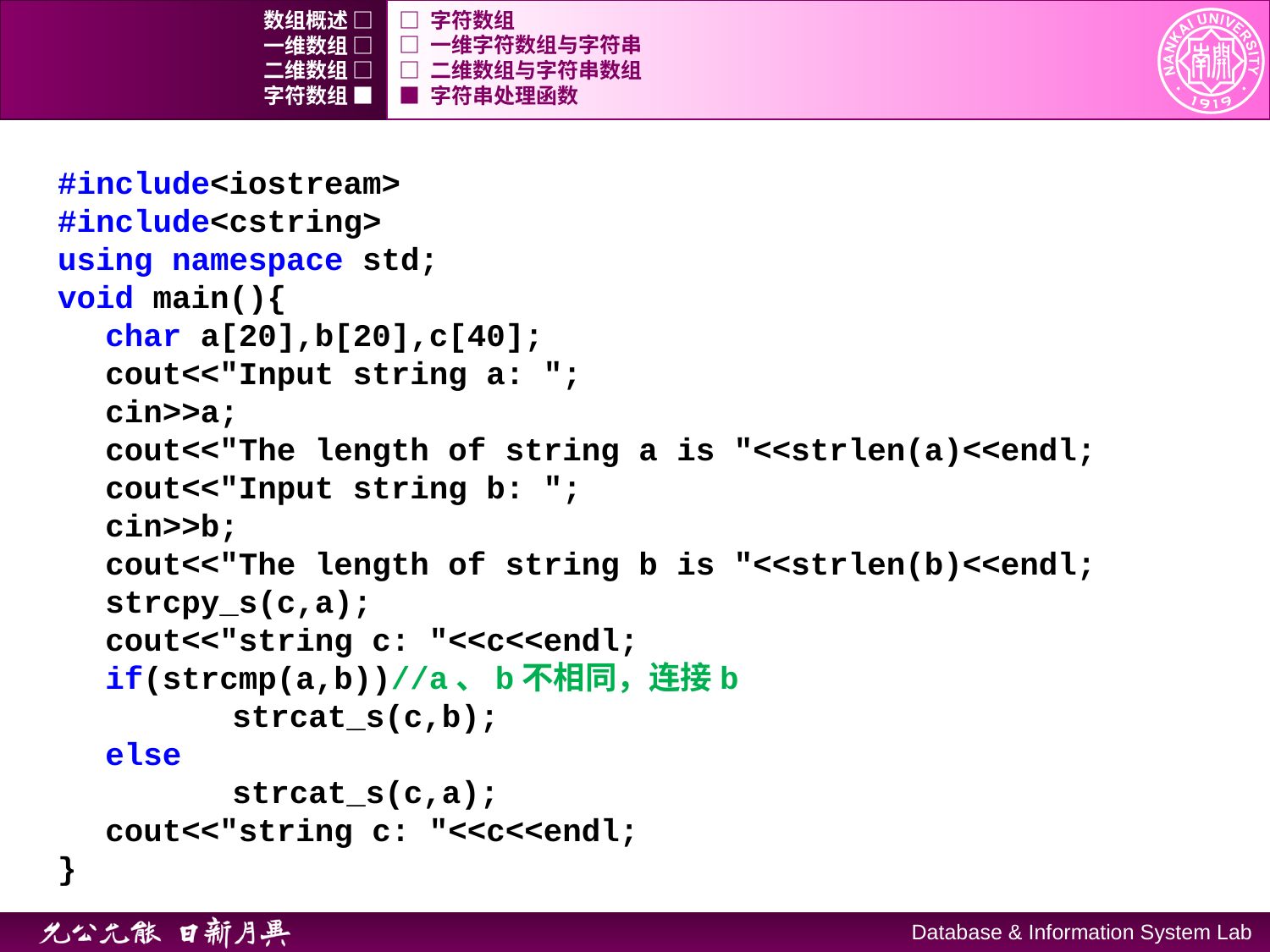

数组概述 □
□ 字符数组
一维数组 □
□ 一维字符数组与字符串
二维数组 □
□ 二维数组与字符串数组
字符数组 ■
■ 字符串处理函数
#include<iostream>
#include<cstring>
using namespace std;
void main(){
	char a[20],b[20],c[40];
	cout<<"Input string a: ";
	cin>>a;
	cout<<"The length of string a is "<<strlen(a)<<endl;
	cout<<"Input string b: ";
	cin>>b;
	cout<<"The length of string b is "<<strlen(b)<<endl;
	strcpy_s(c,a);
	cout<<"string c: "<<c<<endl;
	if(strcmp(a,b))//a、b不相同，连接b
		strcat_s(c,b);
	else
		strcat_s(c,a);
	cout<<"string c: "<<c<<endl;
}